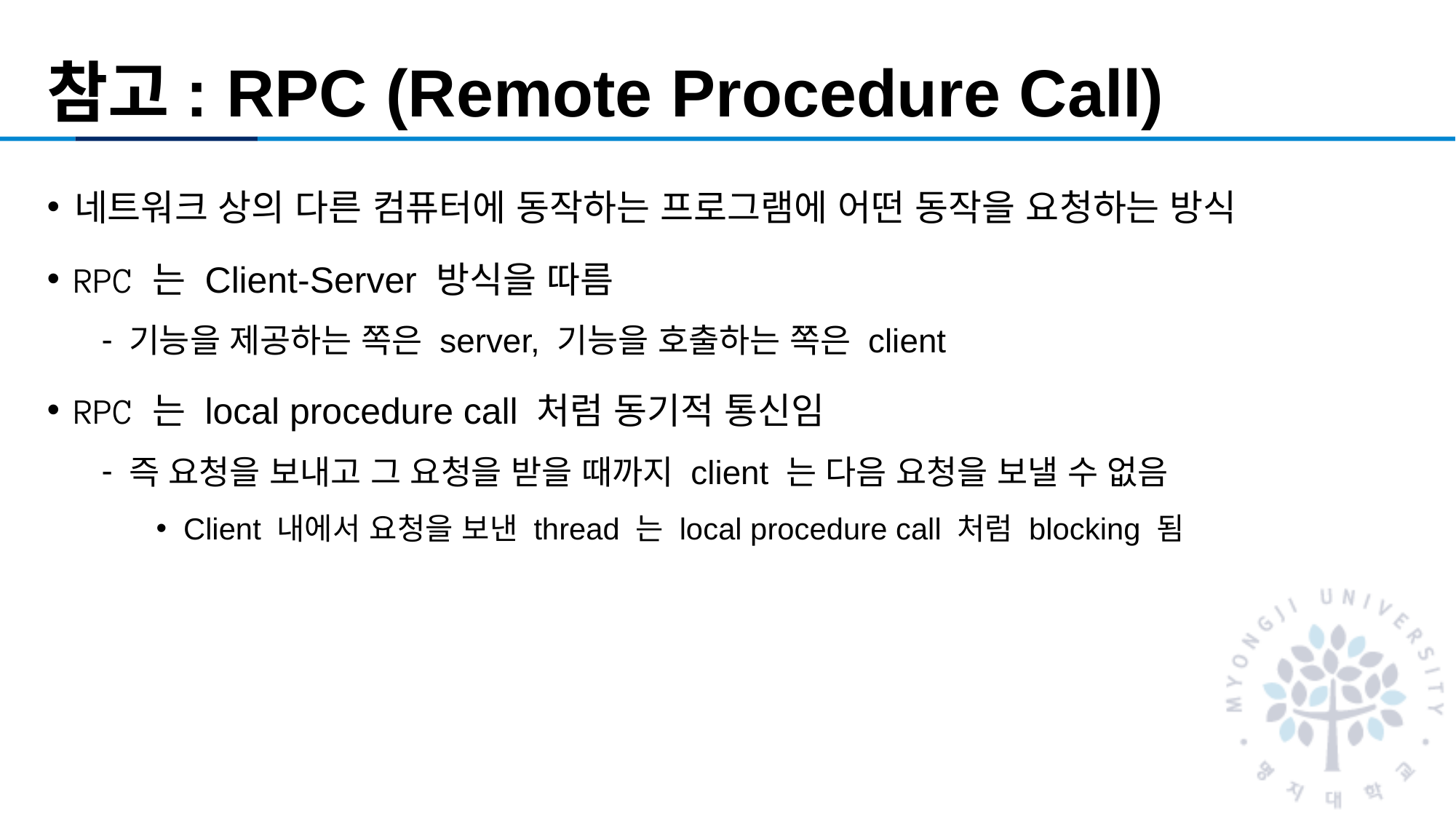

# 참고: RPC (Remote Procedure Call)
네트워크 상의 다른 컴퓨터에 동작하는 프로그램에 어떤 동작을 요청하는 방식
RPC 는 Client-Server 방식을 따름
기능을 제공하는 쪽은 server, 기능을 호출하는 쪽은 client
RPC 는 local procedure call 처럼 동기적 통신임
즉 요청을 보내고 그 요청을 받을 때까지 client 는 다음 요청을 보낼 수 없음
Client 내에서 요청을 보낸 thread 는 local procedure call 처럼 blocking 됨